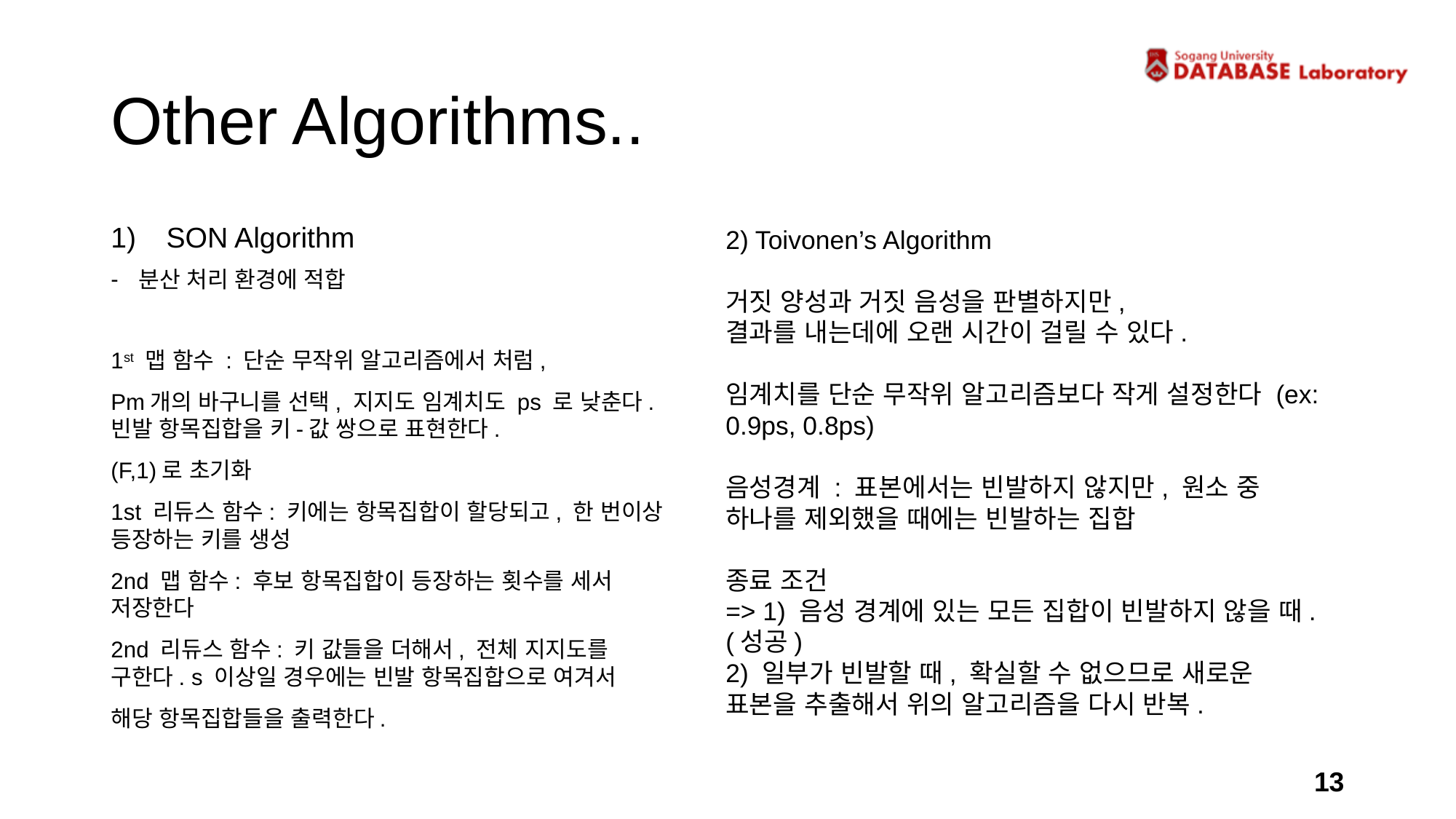

# Other Algorithms..
SON Algorithm
분산 처리 환경에 적합

1st 맵 함수 : 단순 무작위 알고리즘에서 처럼,
Pm개의 바구니를 선택, 지지도 임계치도 ps 로 낮춘다. 빈발 항목집합을 키-값 쌍으로 표현한다.
(F,1)로 초기화
1st 리듀스 함수: 키에는 항목집합이 할당되고, 한 번이상 등장하는 키를 생성
2nd 맵 함수: 후보 항목집합이 등장하는 횟수를 세서 저장한다
2nd 리듀스 함수: 키 값들을 더해서, 전체 지지도를 구한다. s 이상일 경우에는 빈발 항목집합으로 여겨서
해당 항목집합들을 출력한다.
2) Toivonen’s Algorithm

거짓 양성과 거짓 음성을 판별하지만,
결과를 내는데에 오랜 시간이 걸릴 수 있다.

임계치를 단순 무작위 알고리즘보다 작게 설정한다 (ex: 0.9ps, 0.8ps)

음성경계 : 표본에서는 빈발하지 않지만, 원소 중 하나를 제외했을 때에는 빈발하는 집합

종료 조건
=> 1) 음성 경계에 있는 모든 집합이 빈발하지 않을 때. (성공)
2) 일부가 빈발할 때, 확실할 수 없으므로 새로운 표본을 추출해서 위의 알고리즘을 다시 반복.

13